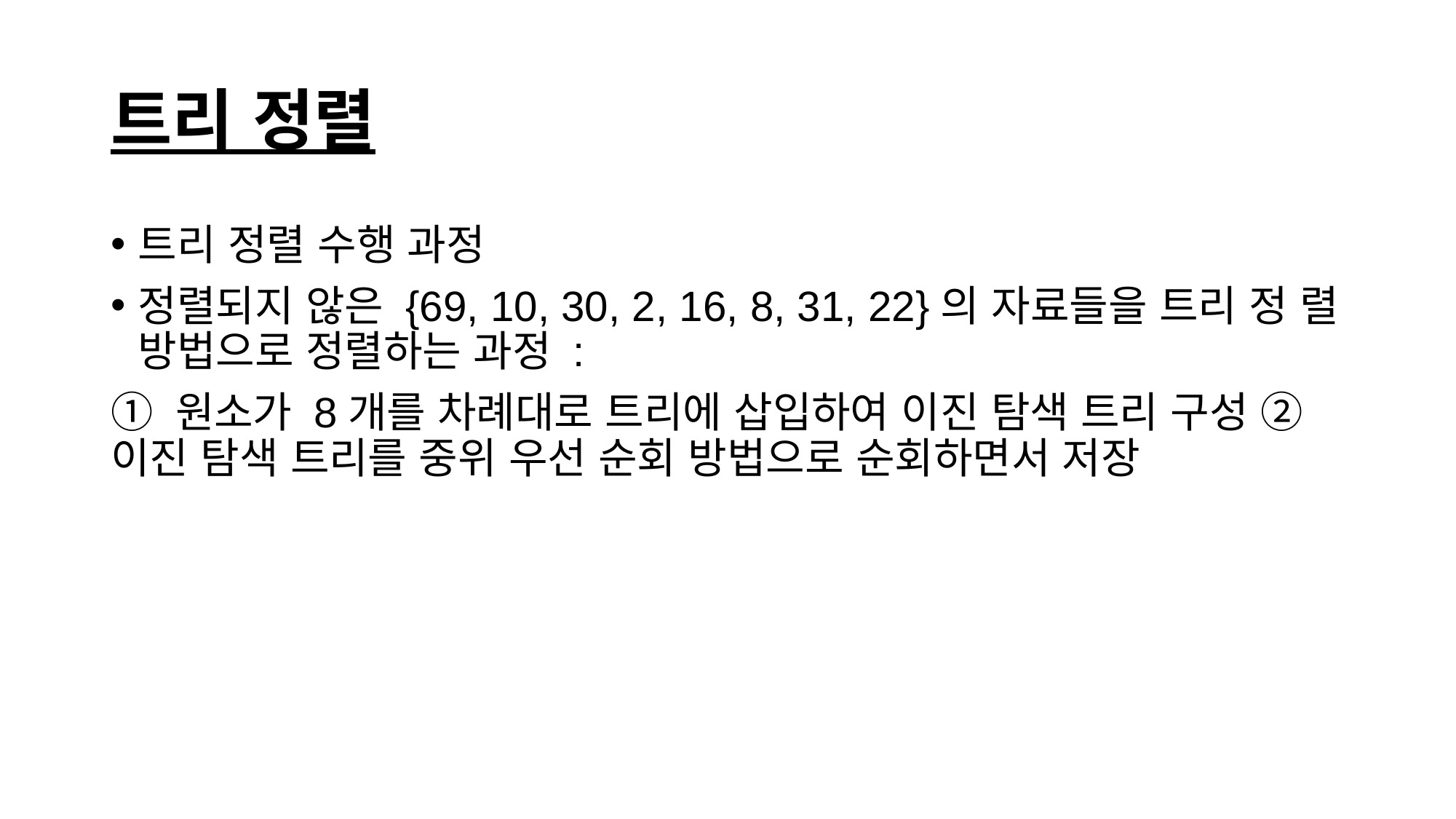

# 트리 정렬
트리 정렬 수행 과정
정렬되지 않은 {69, 10, 30, 2, 16, 8, 31, 22}의 자료들을 트리 정 렬 방법으로 정렬하는 과정 :
① 원소가 8개를 차례대로 트리에 삽입하여 이진 탐색 트리 구성 ② 이진 탐색 트리를 중위 우선 순회 방법으로 순회하면서 저장